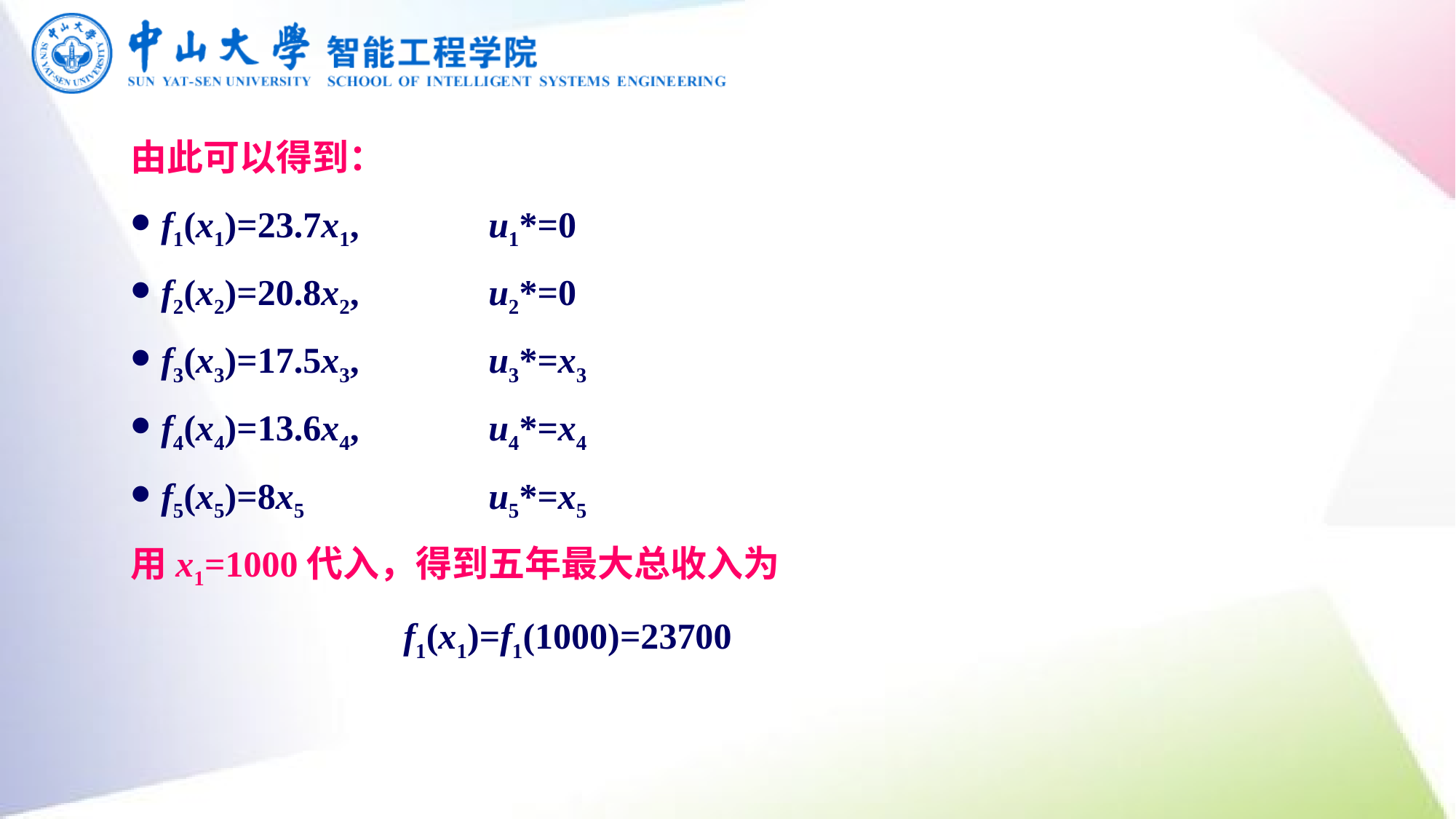

由此可以得到：
f1(x1)=23.7x1,		u1*=0
f2(x2)=20.8x2,		u2*=0
f3(x3)=17.5x3,		u3*=x3
f4(x4)=13.6x4,		u4*=x4
f5(x5)=8x5   		u5*=x5
用x1=1000代入，得到五年最大总收入为
                              f1(x1)=f1(1000)=23700